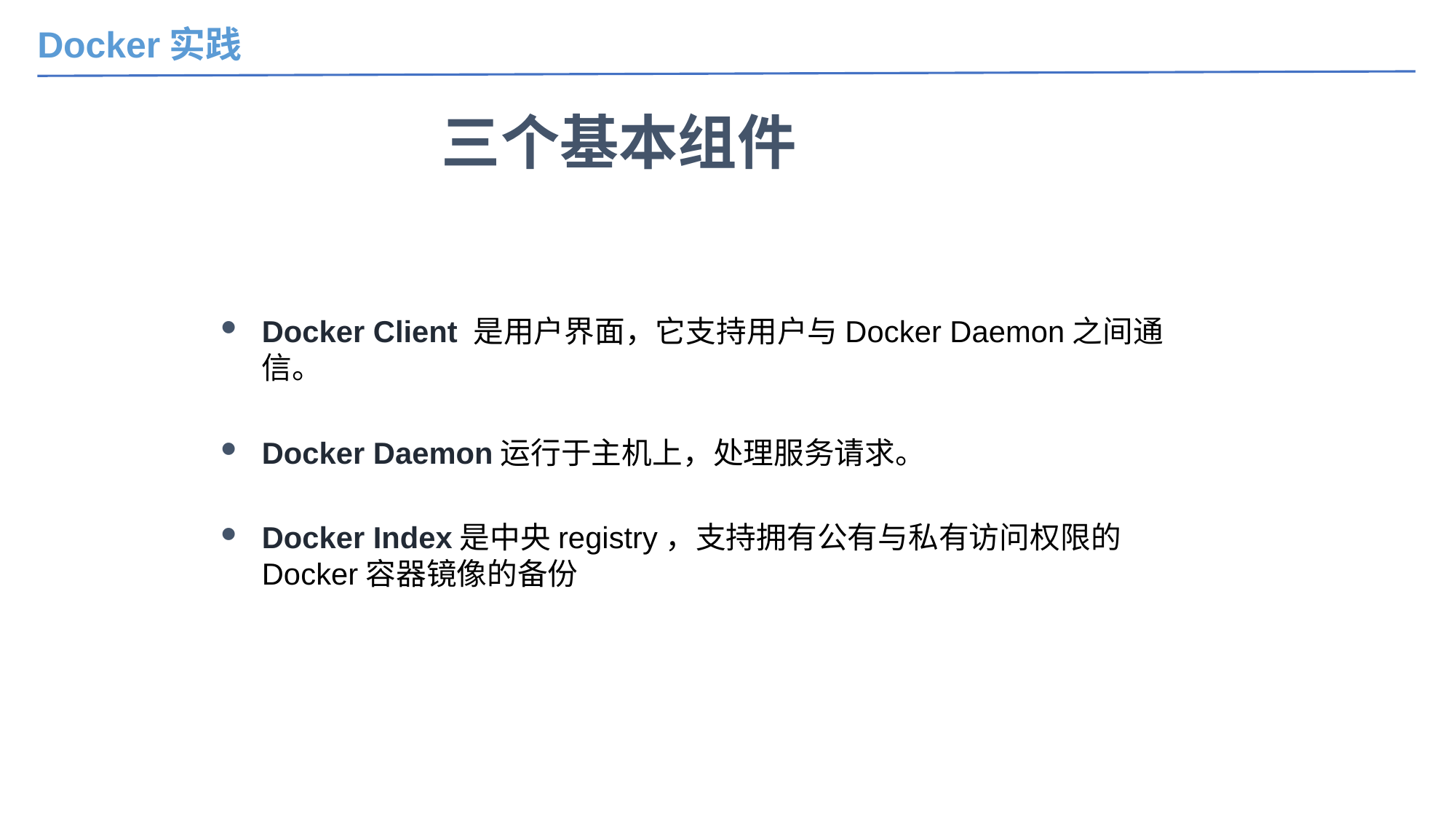

Docker实践
三个基本组件

Docker Client 是用户界面，它支持用户与Docker Daemon之间通信。

Docker Daemon运行于主机上，处理服务请求。

Docker Index是中央registry，支持拥有公有与私有访问权限的Docker容器镜像的备份